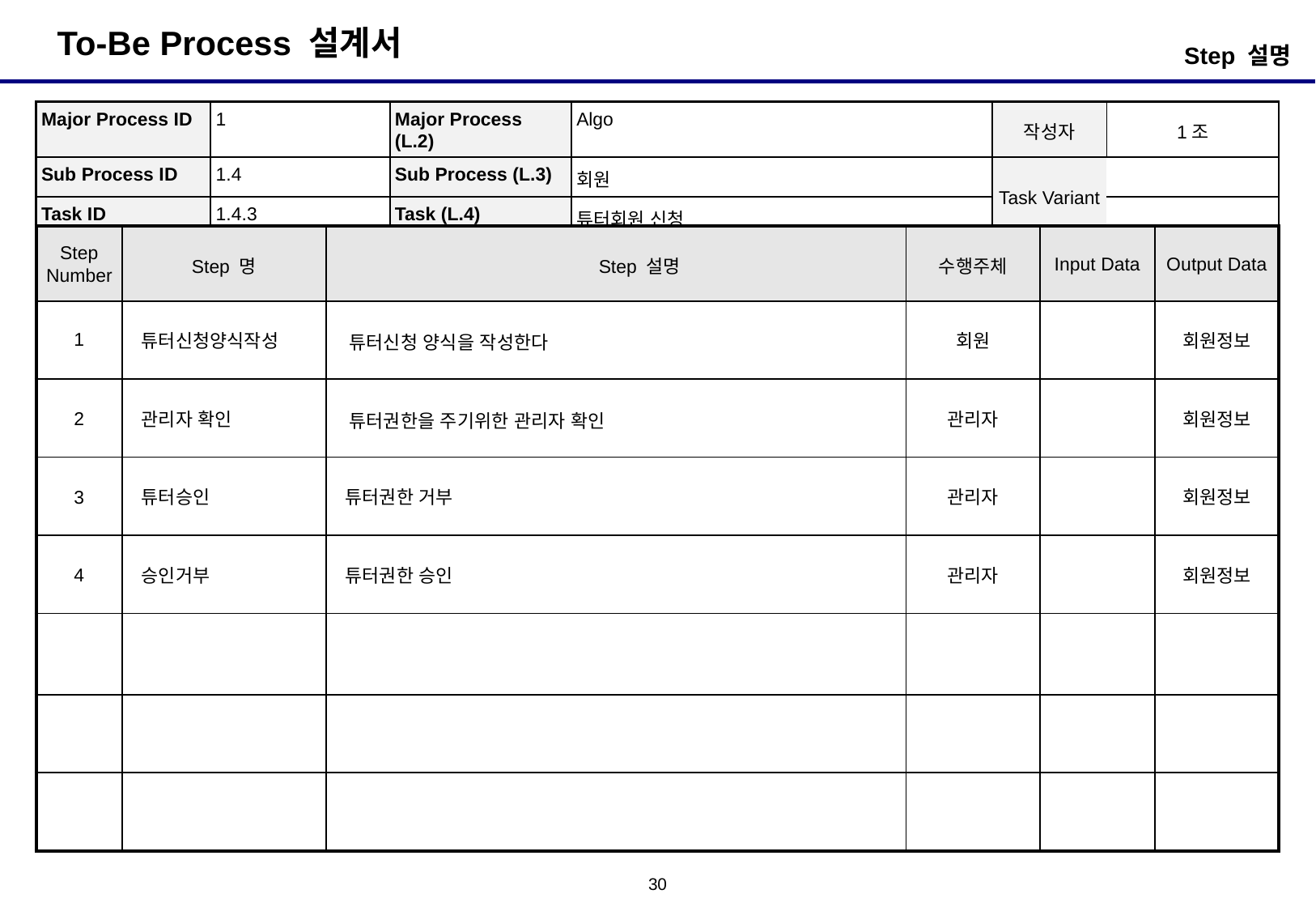

Step 설명
| Major Process ID | 1 | Major Process (L.2) | Algo | 작성자 | 1조 |
| --- | --- | --- | --- | --- | --- |
| Sub Process ID | 1.4 | Sub Process (L.3) | 회원 | Task Variant |  |
| Task ID | 1.4.3 | Task (L.4) | 튜터회원 신청 |  |  |
| Step Number | Step 명 | Step 설명 | 수행주체 | Input Data | Output Data |
| --- | --- | --- | --- | --- | --- |
| 1 | 튜터신청양식작성 | 튜터신청 양식을 작성한다 | 회원 |  | 회원정보 |
| 2 | 관리자 확인 | 튜터권한을 주기위한 관리자 확인 | 관리자 |  | 회원정보 |
| 3 | 튜터승인 | 튜터권한 거부 | 관리자 |  | 회원정보 |
| 4 | 승인거부 | 튜터권한 승인 | 관리자 |  | 회원정보 |
|  |  |  |  |  |  |
|  |  |  |  |  |  |
|  |  |  |  |  |  |